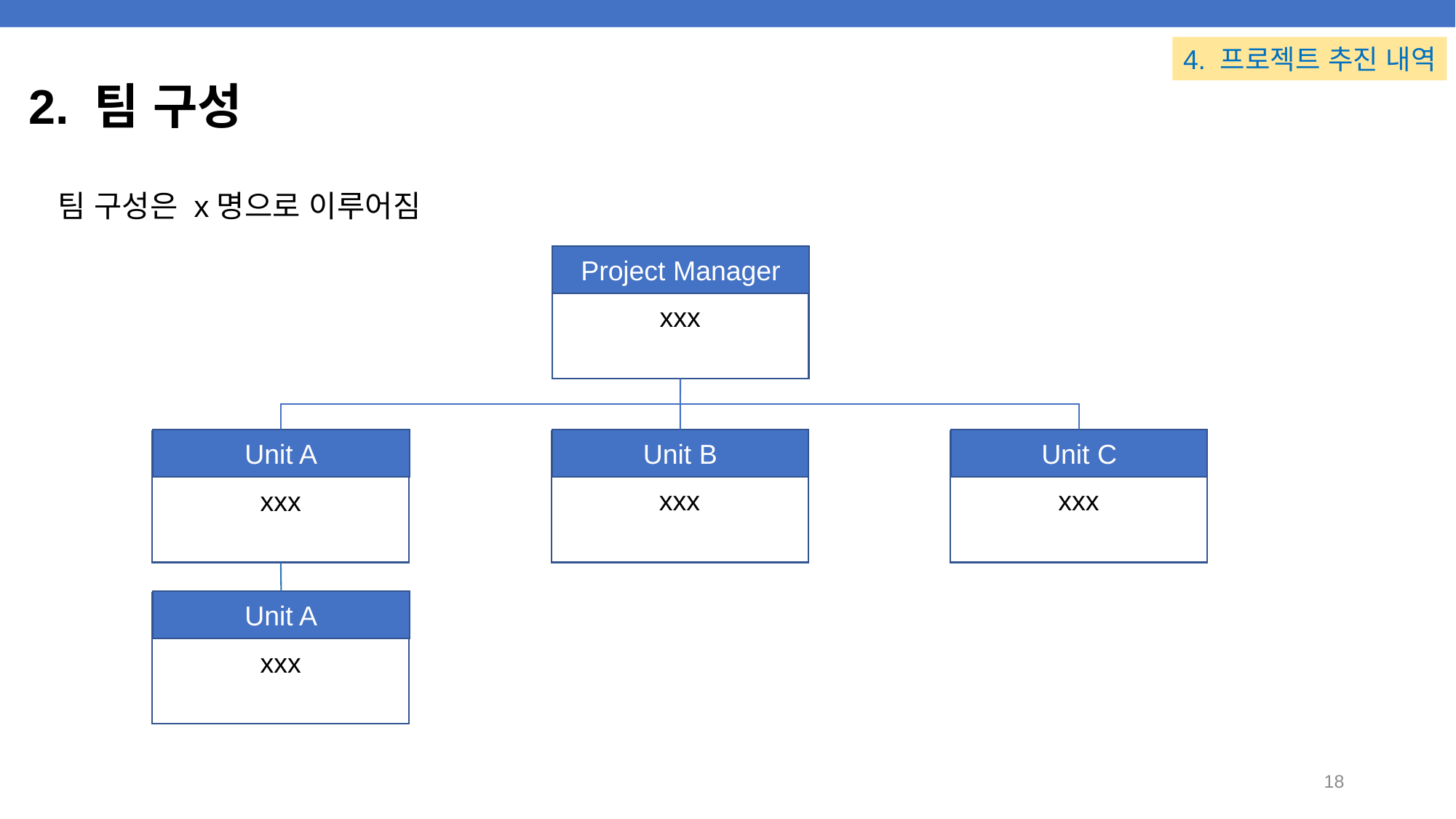

4. 프로젝트 추진 내역
# 2. 팀 구성
팀 구성은 x명으로 이루어짐
Project Manager

xxx
Unit A

xxx
Unit B

xxx
Unit C

xxx
Unit A

xxx
18